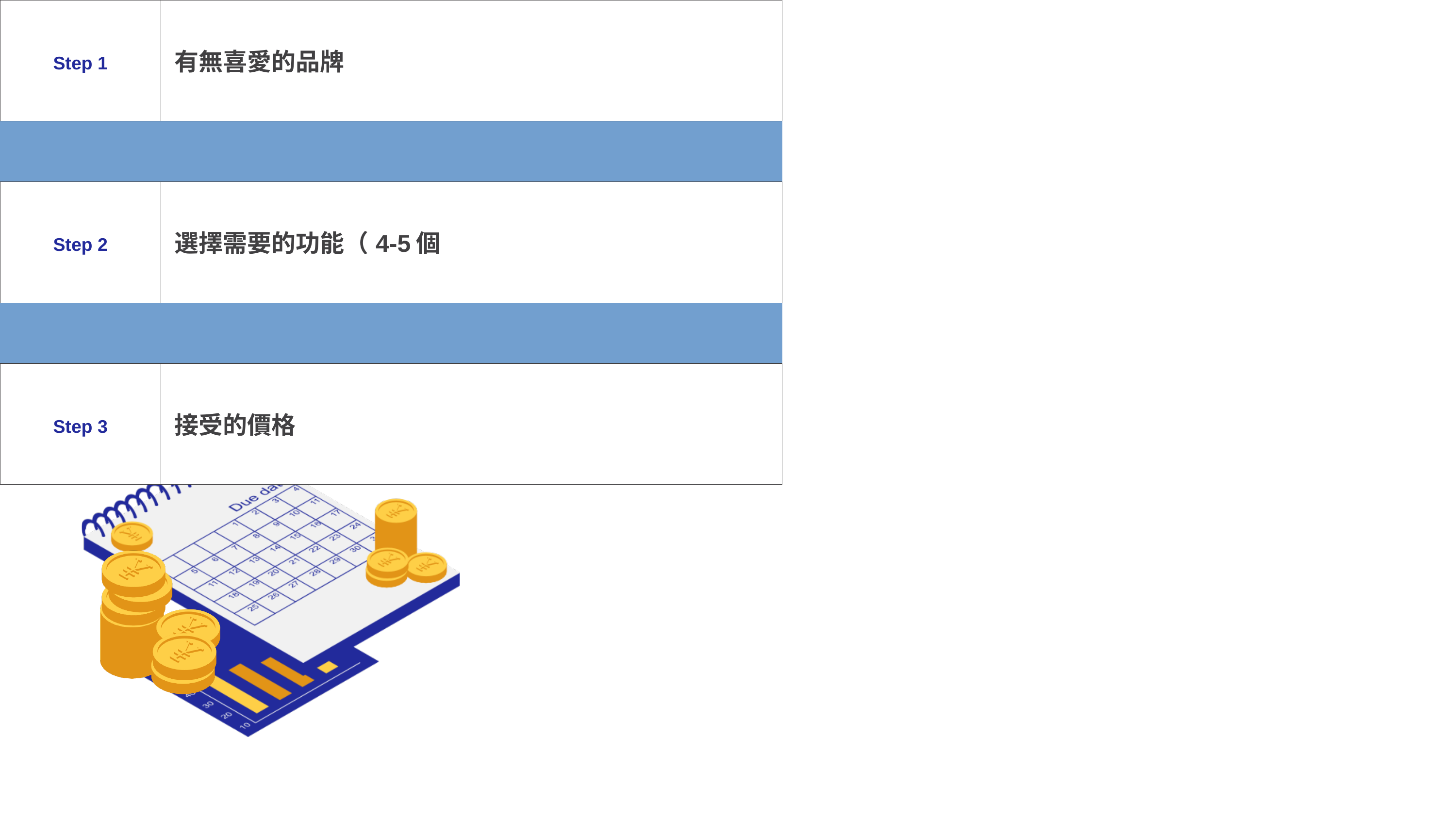

使用流程
| Step 1 | 有無喜愛的品牌 |
| --- | --- |
| Step 1 | 有無喜愛的品牌 |
| Step 2 | 選擇需要的功能（4-5個 |
| Step 2 | 選擇需要的功能（4-5個 |
| Step 3 | 接受的價格 |
| Step 3 | 接受的價格 |
| Step 4 | 呈現找出來的產品 |
| Step 4 | 呈現找出來的產品 |